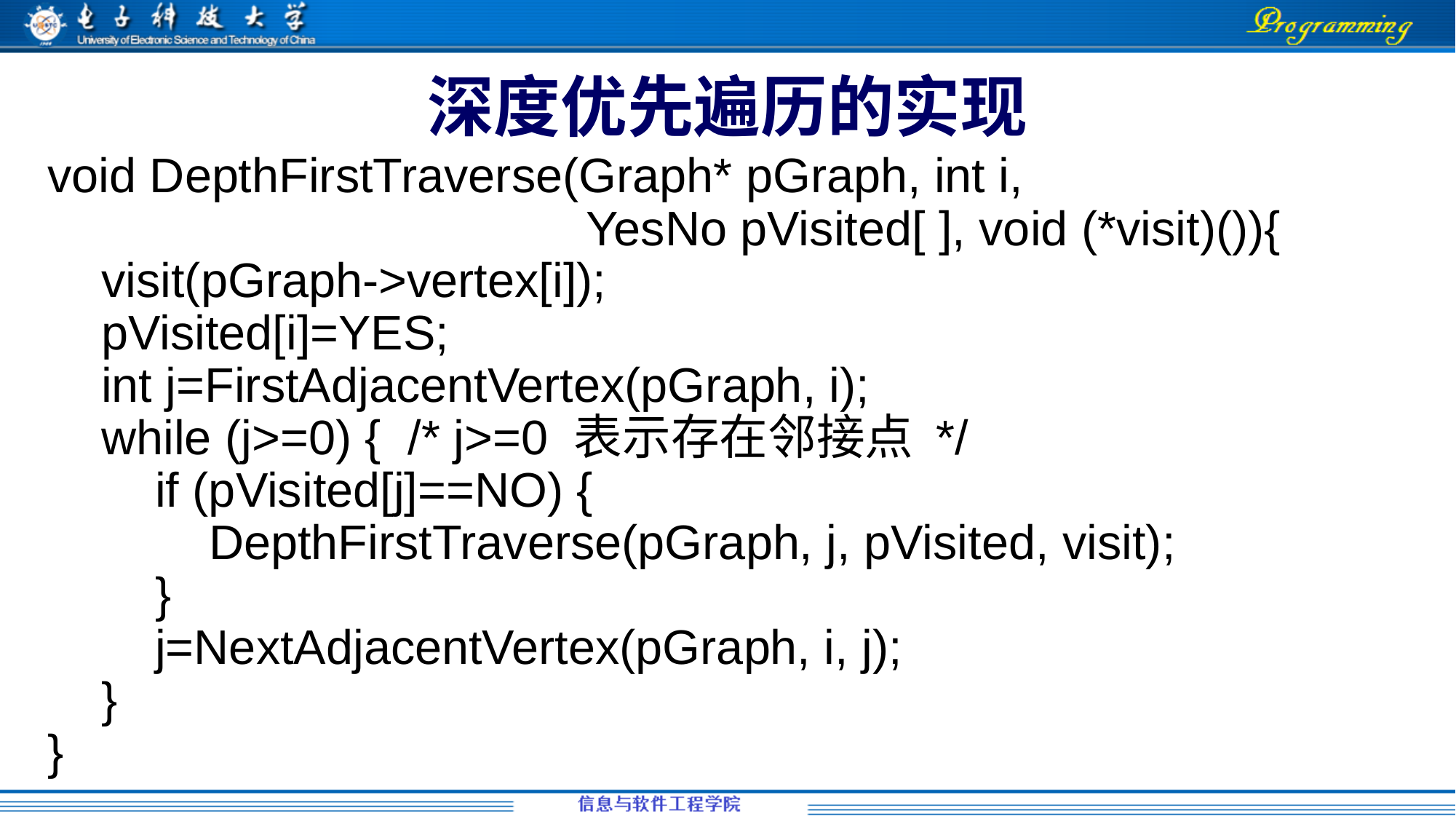

# 深度优先遍历的实现
void DepthFirstTraverse(Graph* pGraph, int i,
                                        YesNo pVisited[ ], void (*visit)()){
    visit(pGraph->vertex[i]);
    pVisited[i]=YES;
    int j=FirstAdjacentVertex(pGraph, i);
    while (j>=0) {  /* j>=0 表示存在邻接点 */
        if (pVisited[j]==NO) {
            DepthFirstTraverse(pGraph, j, pVisited, visit);
        }
        j=NextAdjacentVertex(pGraph, i, j);
    }
}